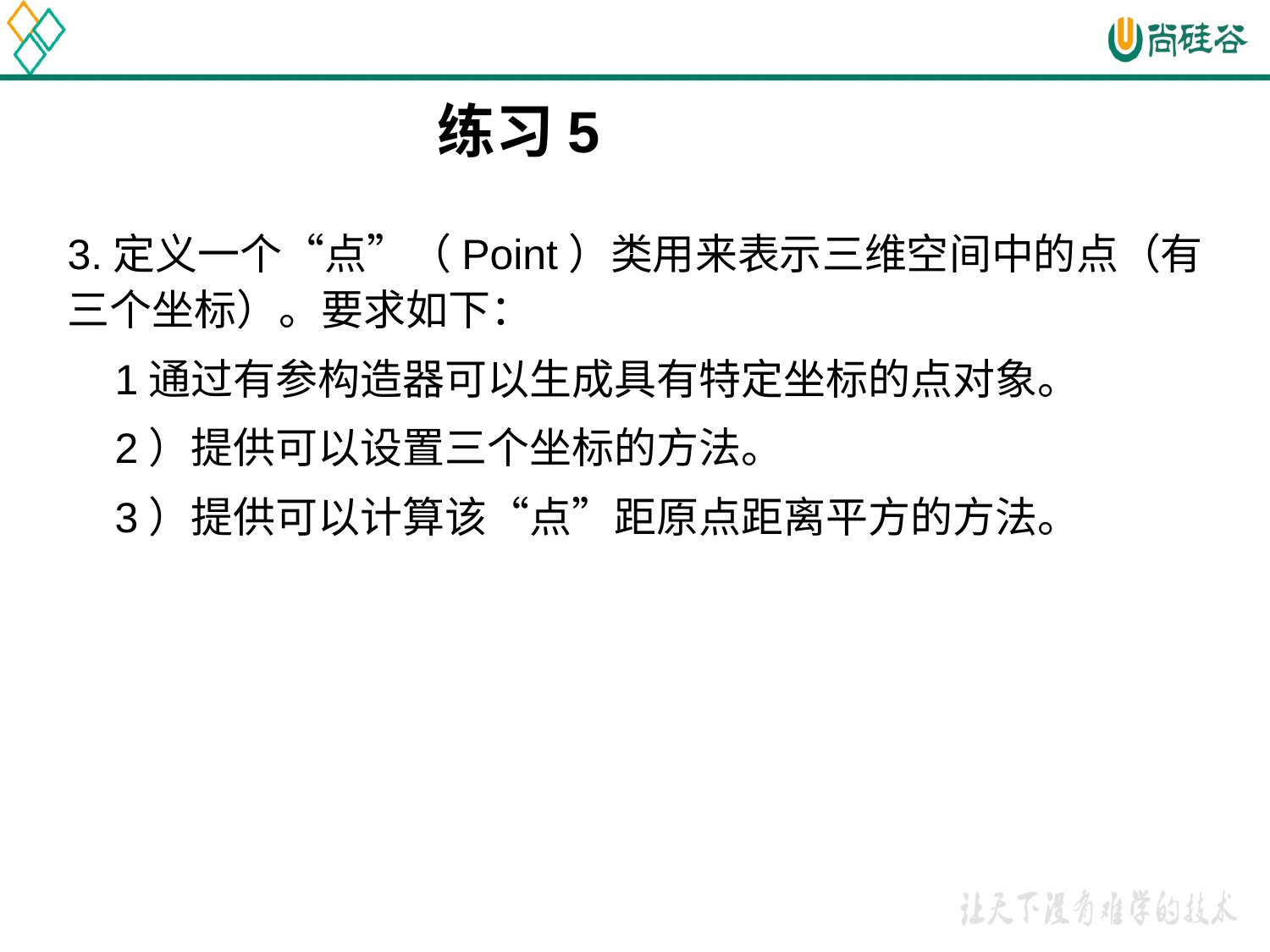

# 练习5
3.定义一个“点”（Point）类用来表示三维空间中的点（有三个坐标）。要求如下：
    1通过有参构造器可以生成具有特定坐标的点对象。
    2）提供可以设置三个坐标的方法。
    3）提供可以计算该“点”距原点距离平方的方法。